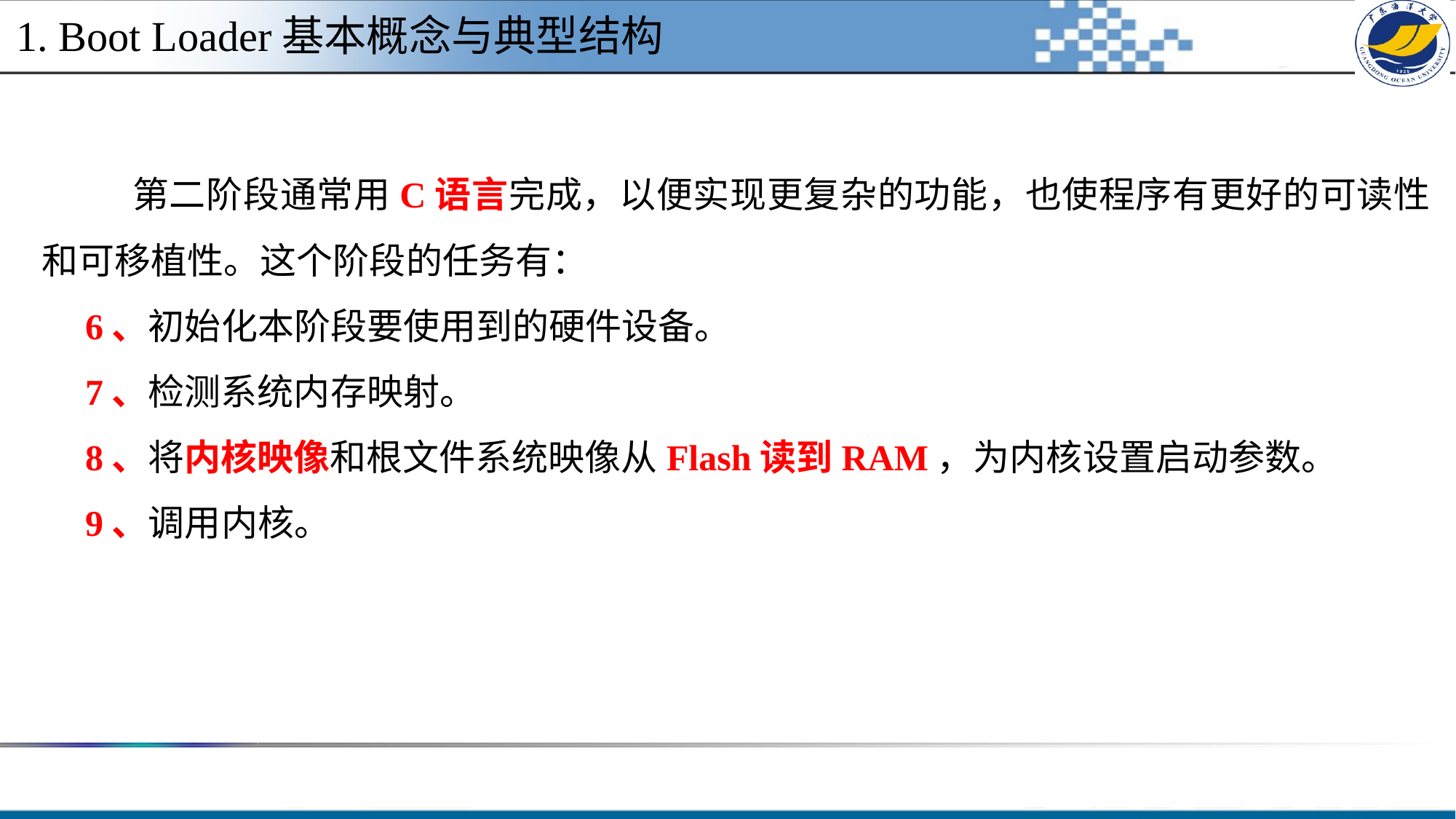

1. Boot Loader基本概念与典型结构
        第二阶段通常用C语言完成，以便实现更复杂的功能，也使程序有更好的可读性和可移植性。这个阶段的任务有：
6、初始化本阶段要使用到的硬件设备。
7、检测系统内存映射。
8、将内核映像和根文件系统映像从Flash读到RAM，为内核设置启动参数。
9、调用内核。